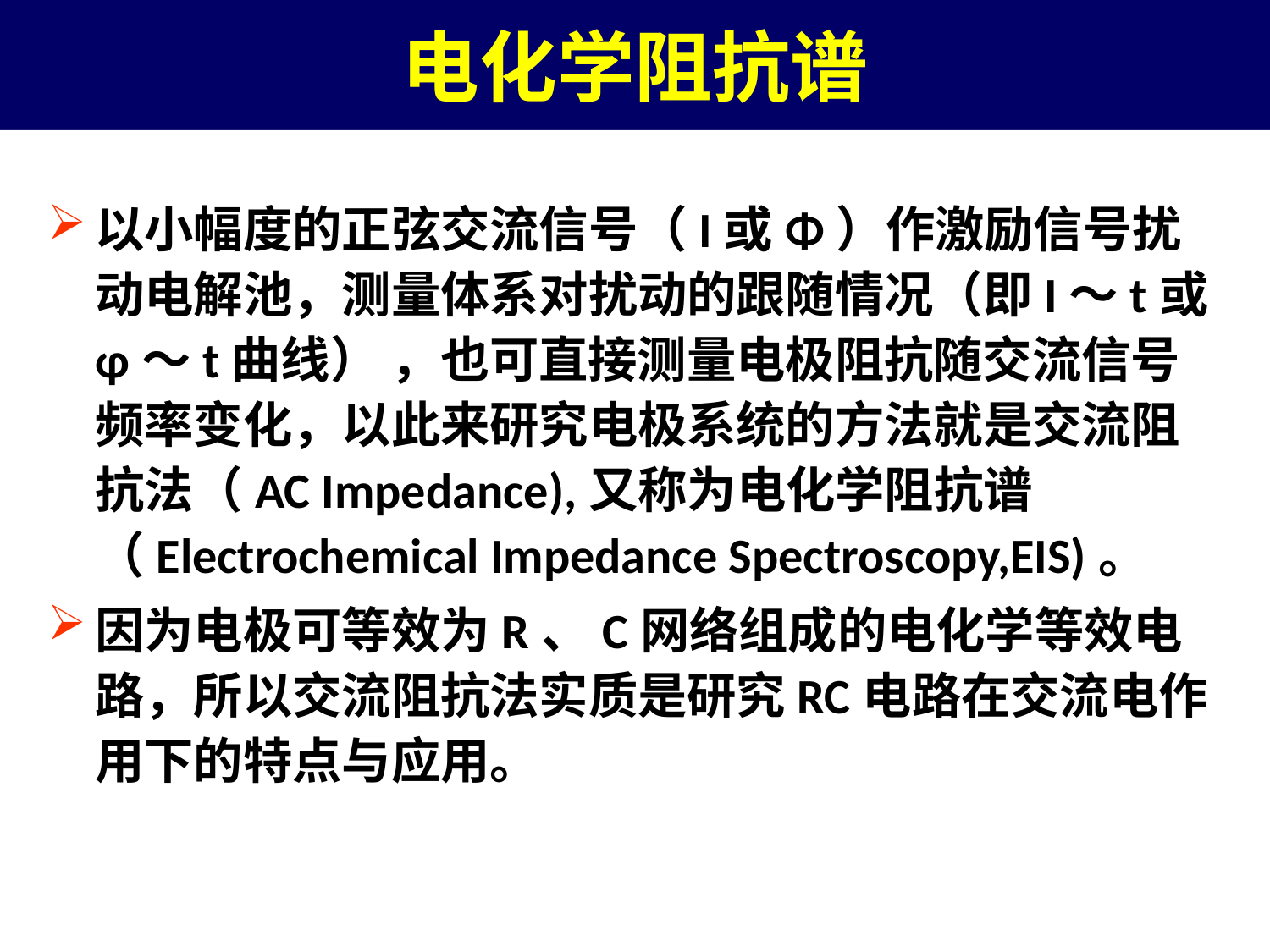

电化学阻抗谱
以小幅度的正弦交流信号（I或Φ）作激励信号扰动电解池，测量体系对扰动的跟随情况（即I～t或φ～t曲线） ，也可直接测量电极阻抗随交流信号频率变化，以此来研究电极系统的方法就是交流阻抗法（AC Impedance),又称为电化学阻抗谱（Electrochemical Impedance Spectroscopy,EIS)。
因为电极可等效为R、C网络组成的电化学等效电路，所以交流阻抗法实质是研究RC电路在交流电作用下的特点与应用。